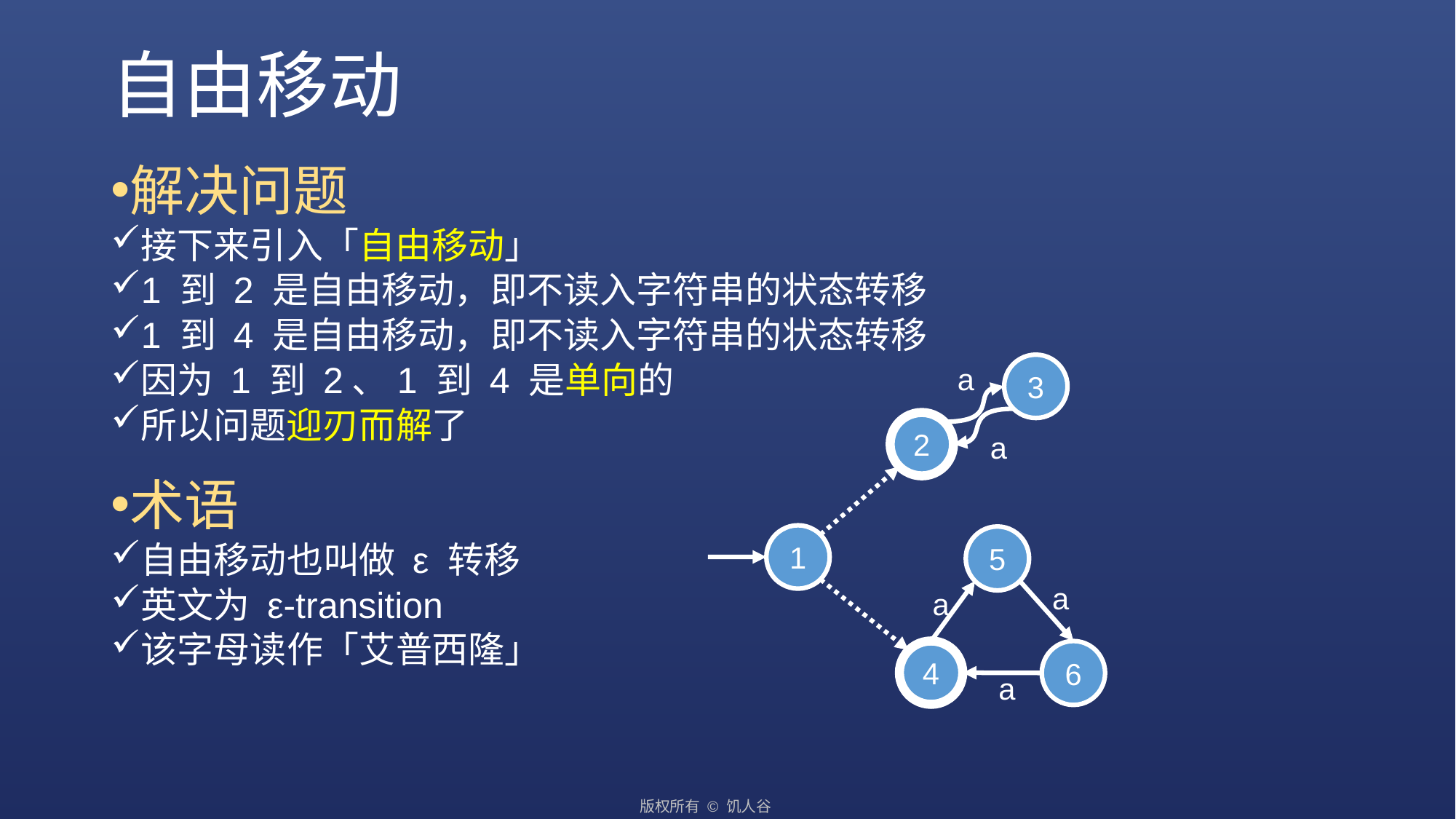

# 自由移动
解决问题
接下来引入「自由移动」
1 到 2 是自由移动，即不读入字符串的状态转移
1 到 4 是自由移动，即不读入字符串的状态转移
因为 1 到 2、1 到 4 是单向的
所以问题迎刃而解了
术语
自由移动也叫做 ε 转移
英文为 ε-transition
该字母读作「艾普西隆」
a
3
2
a
1
5
a
a
4
6
a